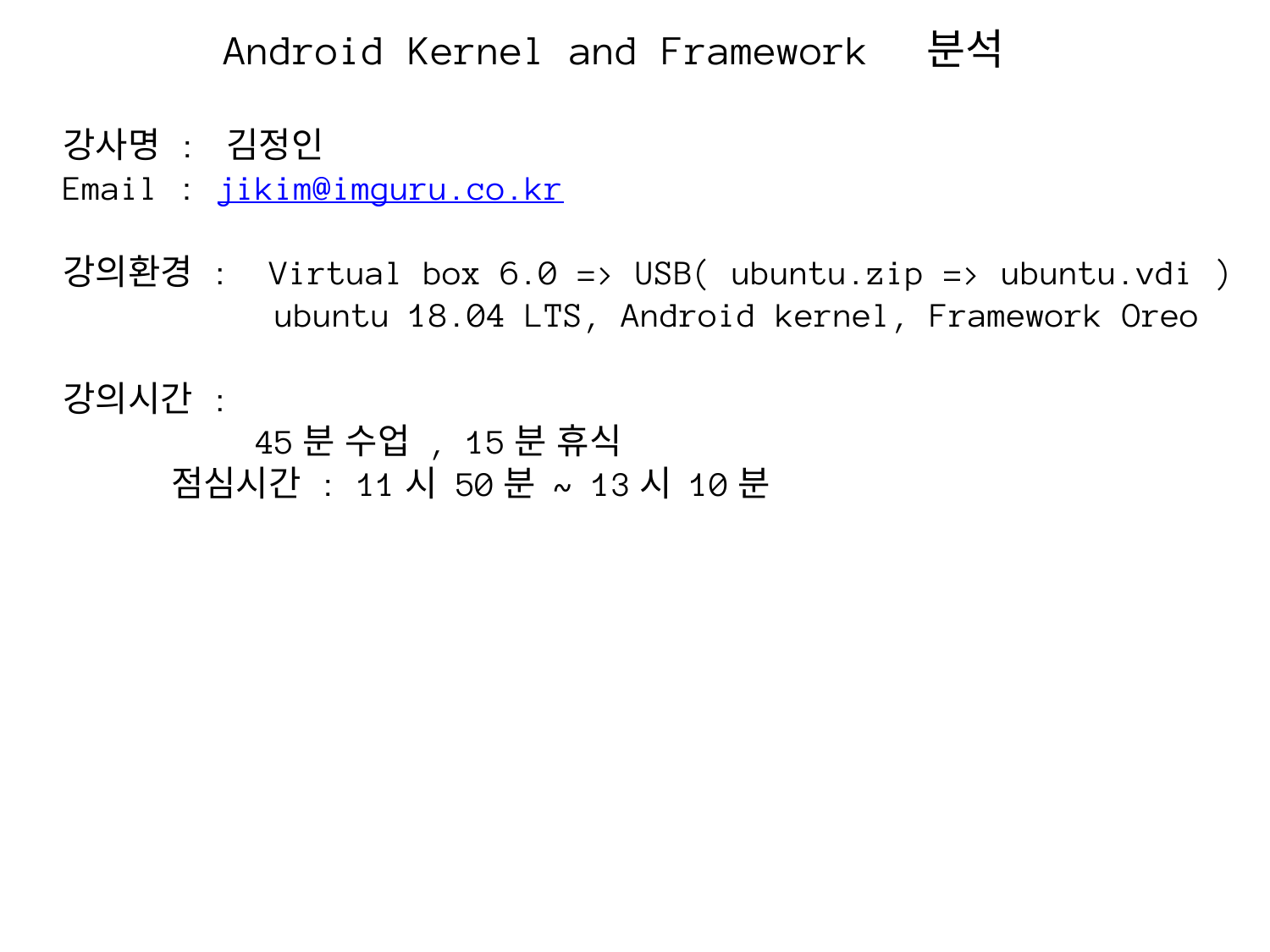

Android Kernel and Framework  분석
강사명 : 김정인
Email : jikim@imguru.co.kr

강의환경 :  Virtual box 6.0 => USB( ubuntu.zip => ubuntu.vdi )
           ubuntu 18.04 LTS, Android kernel, Framework Oreo

강의시간 :
          45분 수업 , 15분 휴식
          점심시간 : 11시 50분 ~ 13시 10분